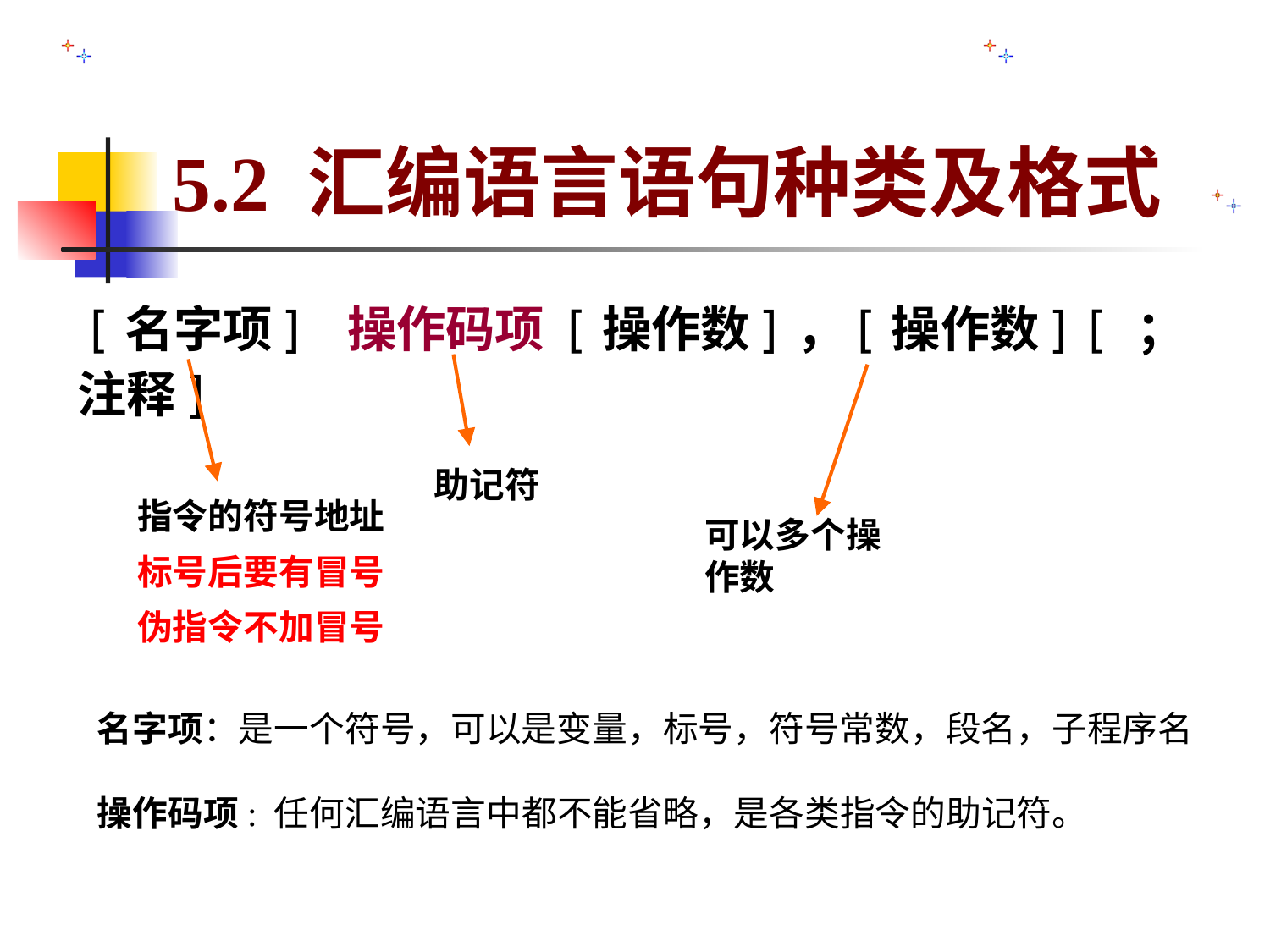

# 5.2 汇编语言语句种类及格式
 [名字项]  操作码项 [操作数]，[操作数] [ ；注释]

助记符
指令的符号地址
标号后要有冒号
伪指令不加冒号
可以多个操作数
名字项：是一个符号，可以是变量，标号，符号常数，段名，子程序名

操作码项: 任何汇编语言中都不能省略，是各类指令的助记符。